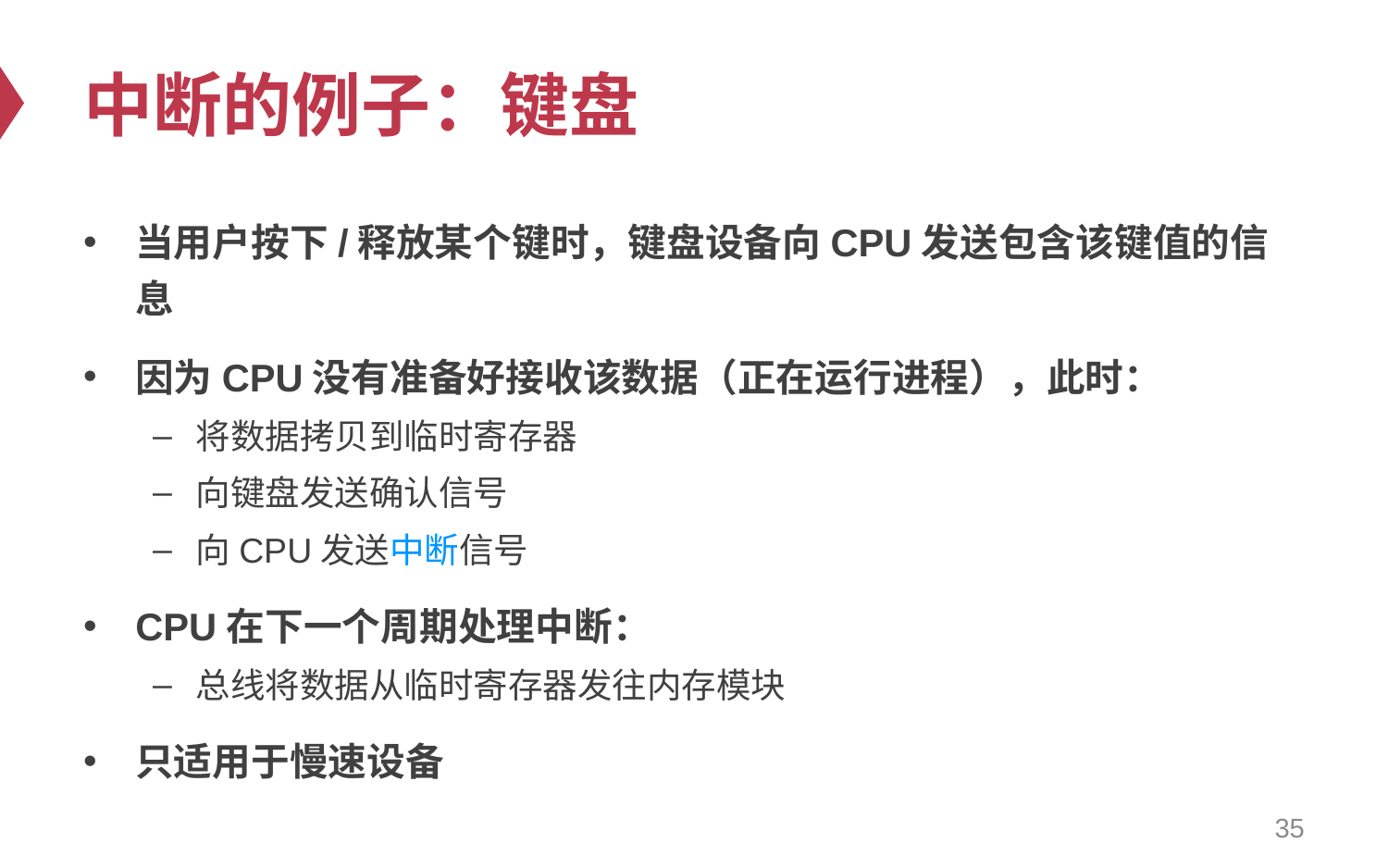

# 中断的例子：键盘
当用户按下/释放某个键时，键盘设备向CPU发送包含该键值的信息
因为CPU没有准备好接收该数据（正在运行进程），此时：
将数据拷贝到临时寄存器
向键盘发送确认信号
向CPU发送中断信号
CPU在下一个周期处理中断：
总线将数据从临时寄存器发往内存模块
只适用于慢速设备
35